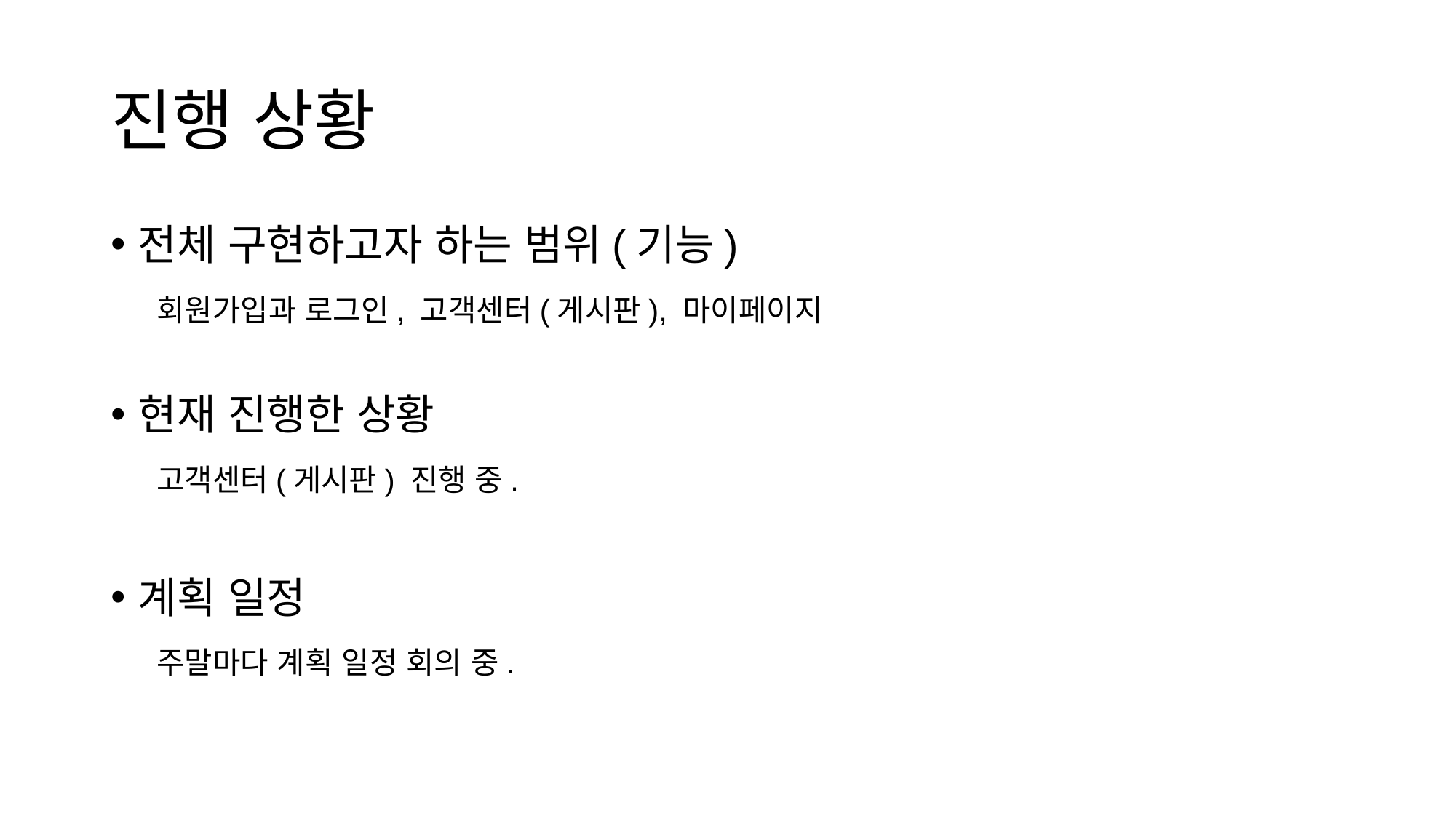

# 진행 상황
전체 구현하고자 하는 범위(기능)
   회원가입과 로그인, 고객센터(게시판), 마이페이지

현재 진행한 상황
   고객센터(게시판) 진행 중.

계획 일정
   주말마다 계획 일정 회의 중.